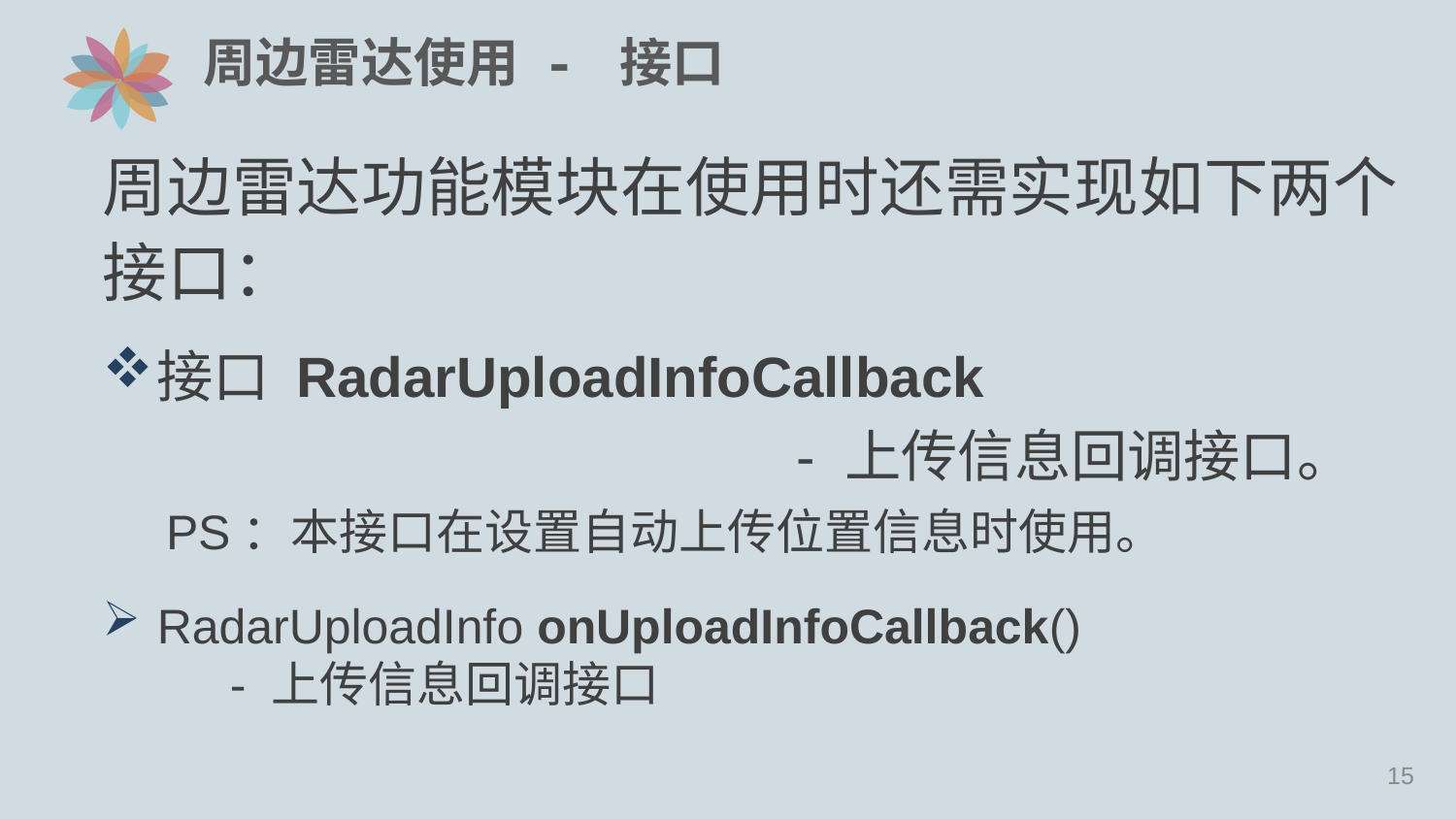

# 周边雷达使用 - 接口
周边雷达功能模块在使用时还需实现如下两个接口：
接口 RadarUploadInfoCallback
                                            - 上传信息回调接口。
PS：本接口在设置自动上传位置信息时使用。
RadarUploadInfo onUploadInfoCallback()
- 上传信息回调接口
15